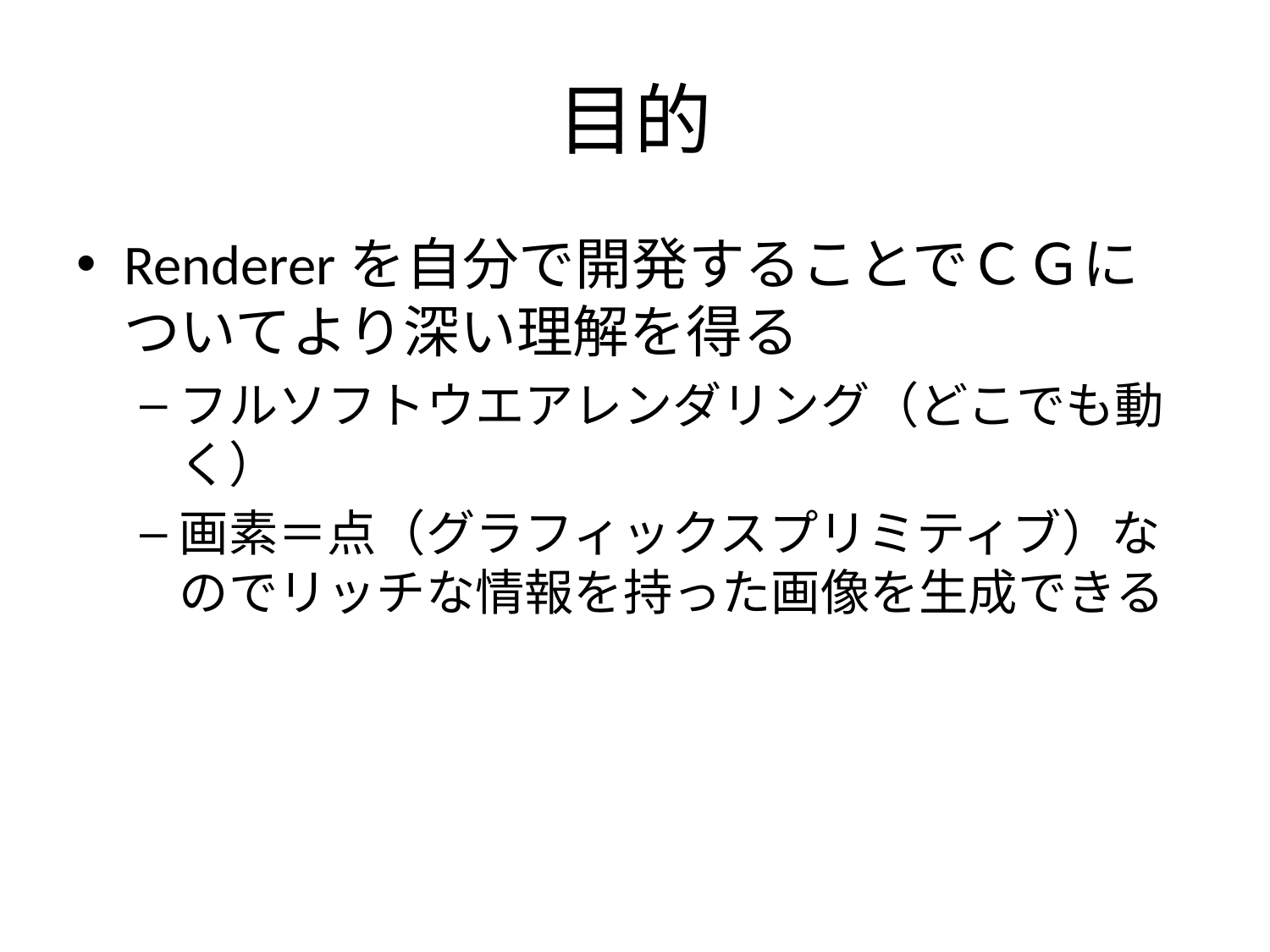

# 目的
Rendererを自分で開発することでＣＧについてより深い理解を得る
フルソフトウエアレンダリング（どこでも動く）
画素＝点（グラフィックスプリミティブ）なのでリッチな情報を持った画像を生成できる